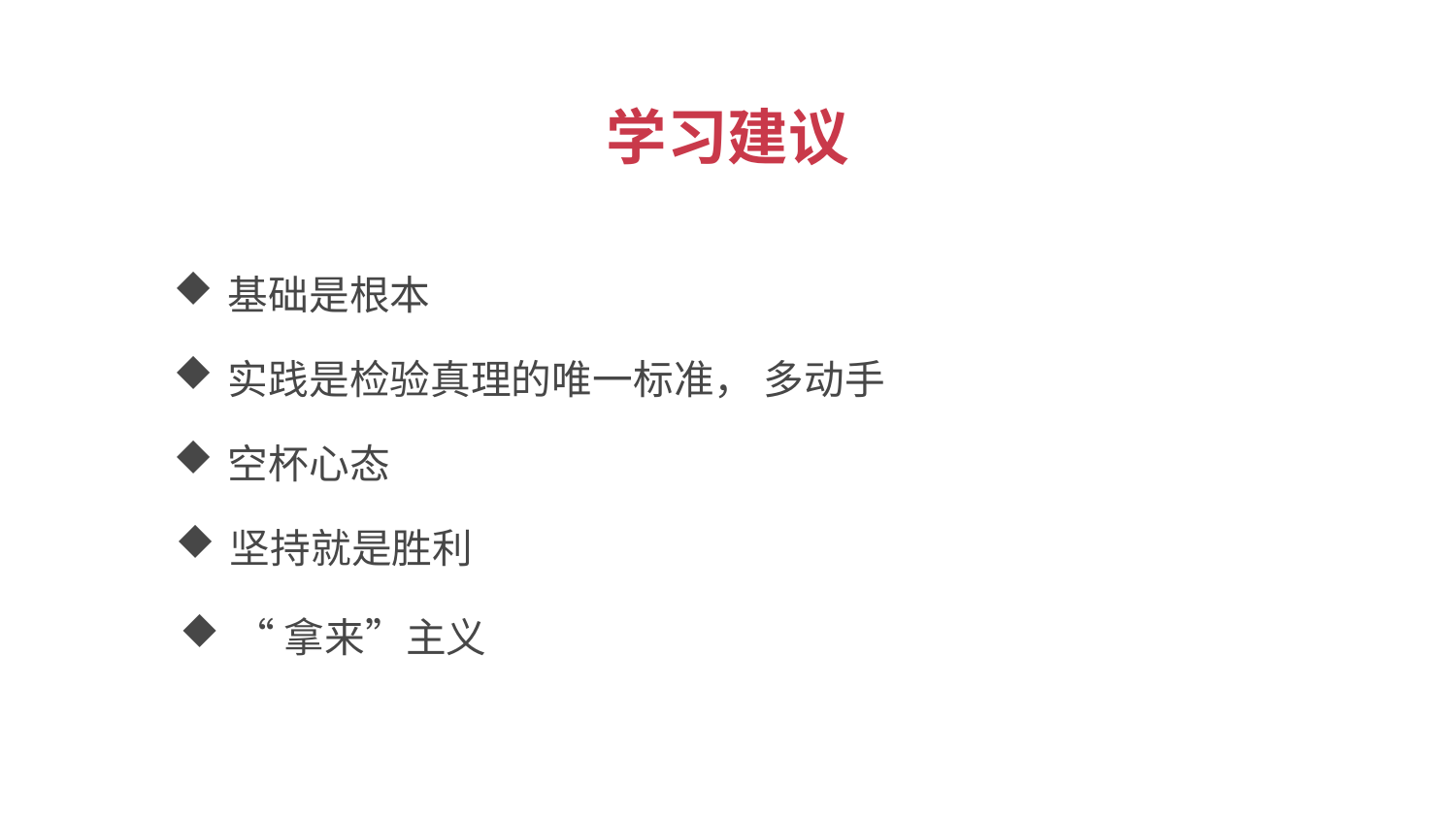

学习建议
基础是根本
实践是检验真理的唯一标准， 多动手
空杯心态
坚持就是胜利
“拿来”主义